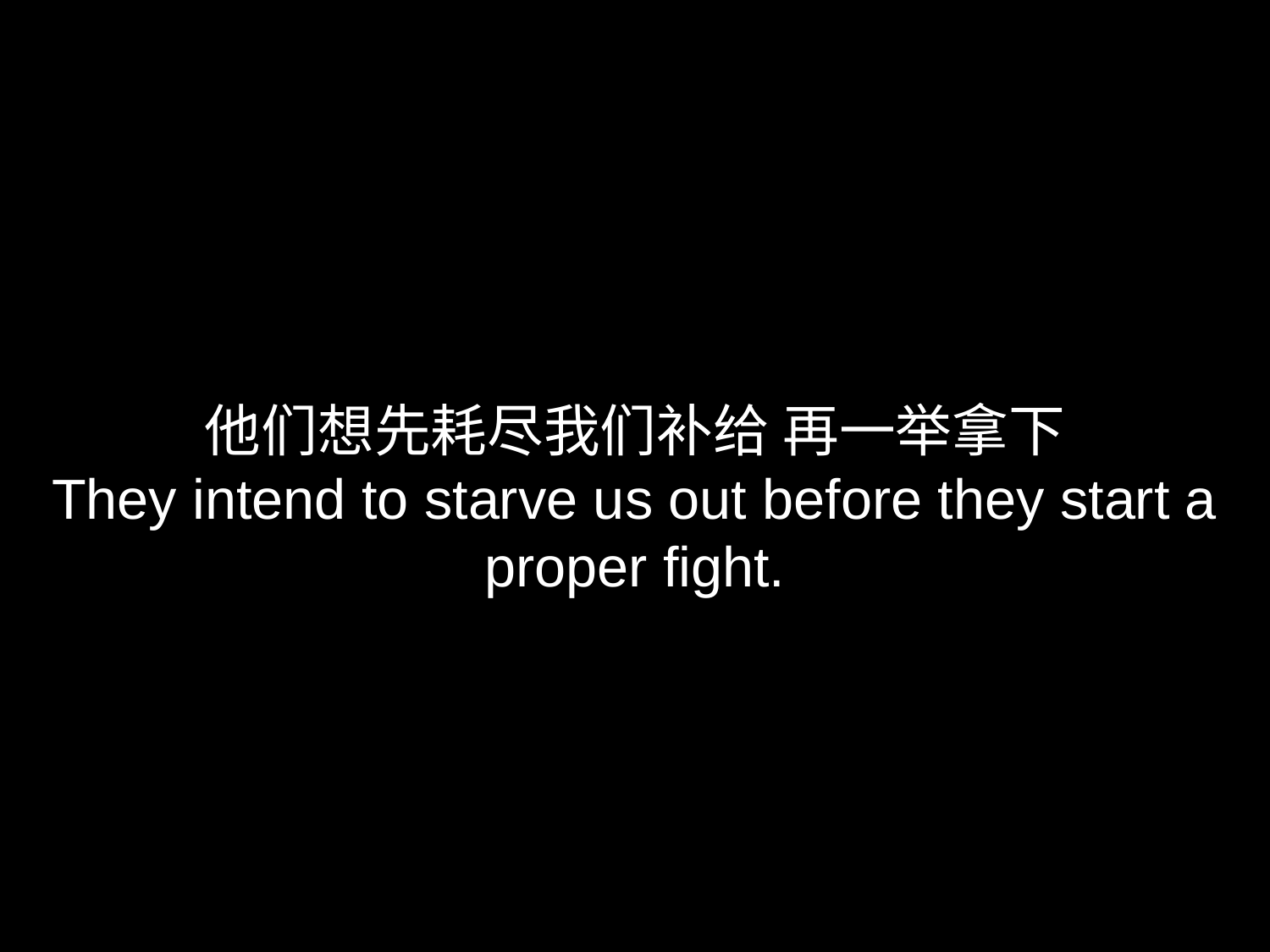

他们想先耗尽我们补给 再一举拿下
They intend to starve us out before they start a proper fight.